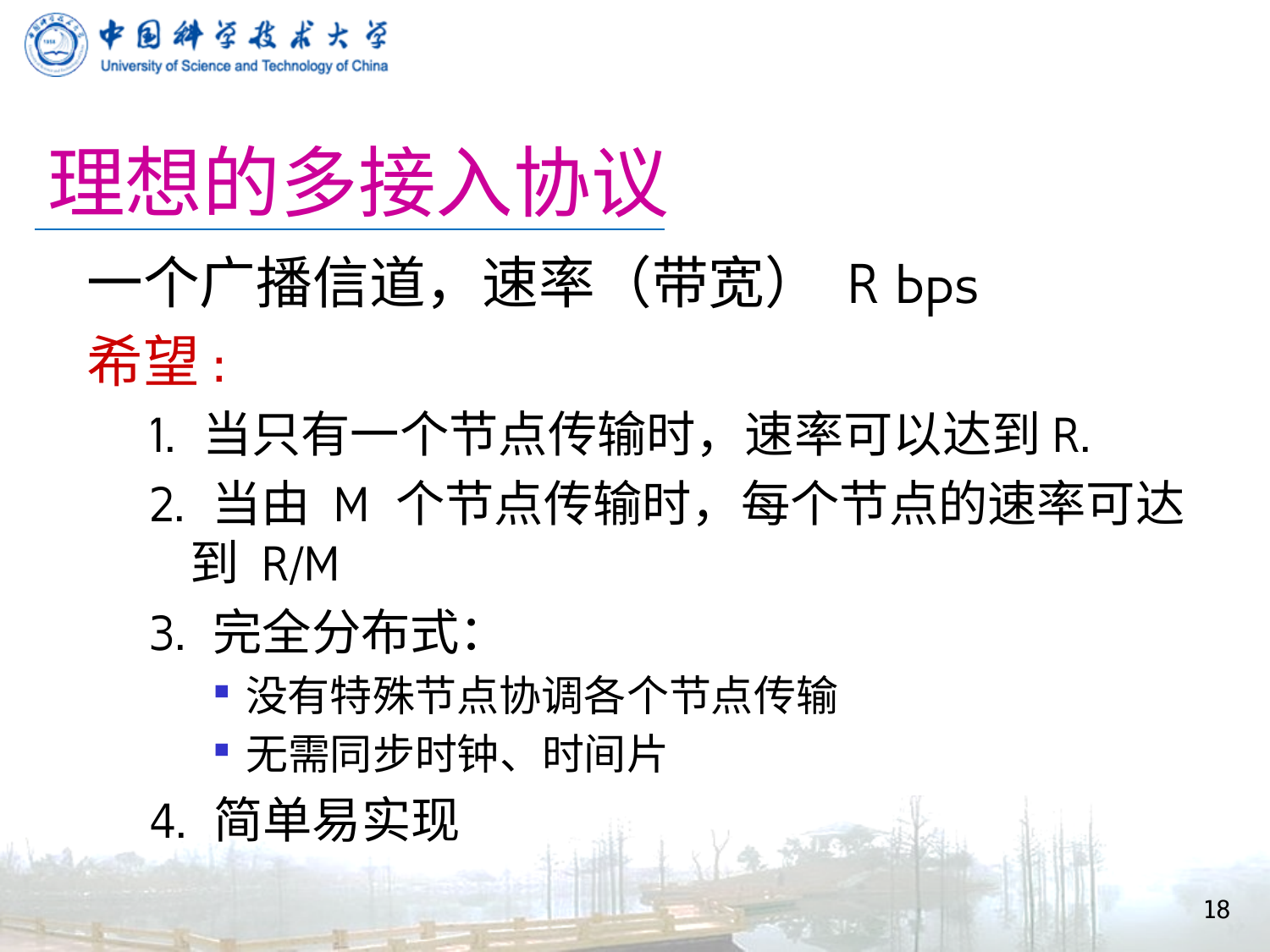

# 理想的多接入协议
一个广播信道，速率（带宽） R bps
希望:
1. 当只有一个节点传输时，速率可以达到R.
2. 当由 M 个节点传输时，每个节点的速率可达到 R/M
3. 完全分布式：
没有特殊节点协调各个节点传输
无需同步时钟、时间片
4. 简单易实现
18